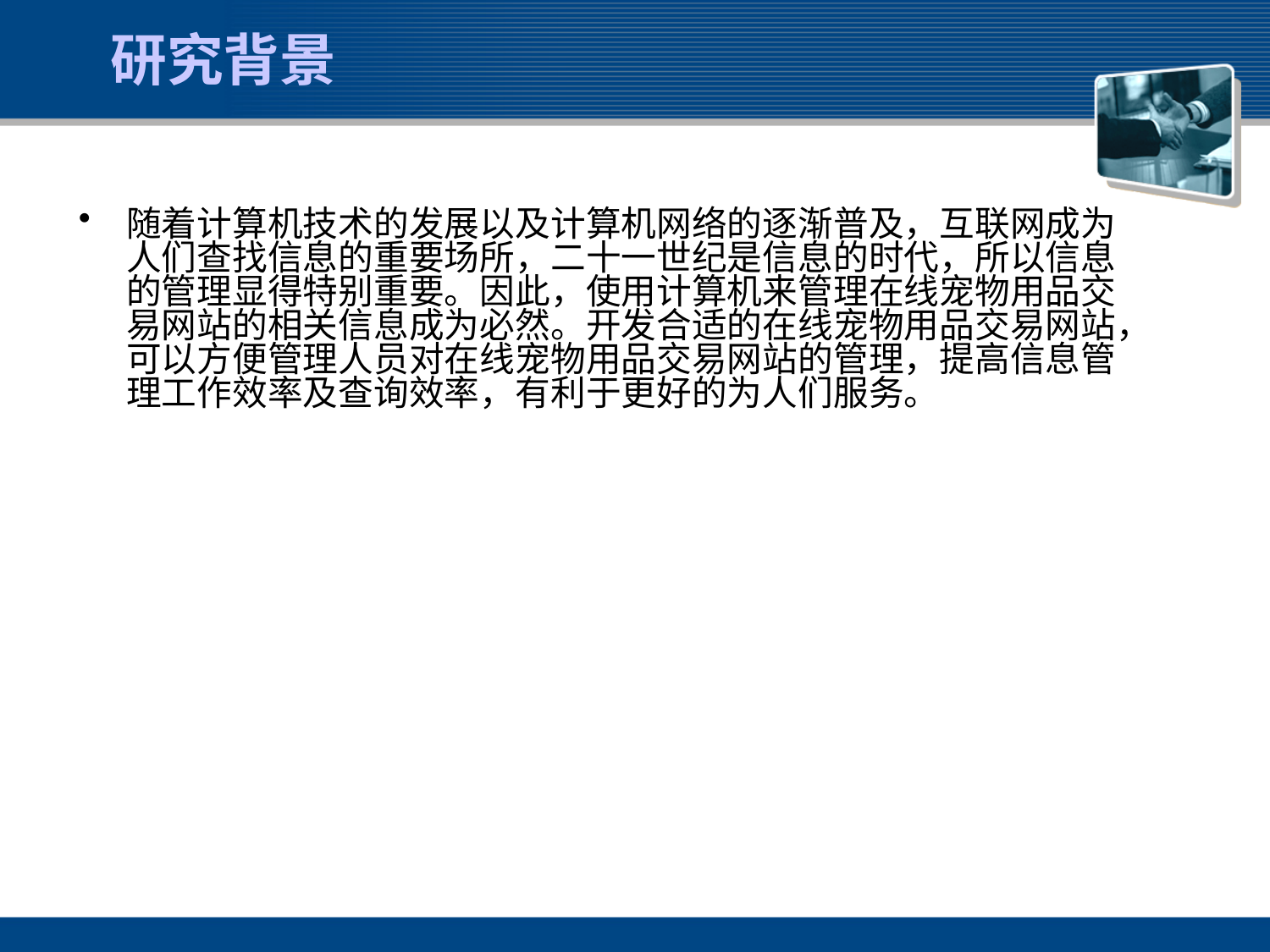

# 研究背景
随着计算机技术的发展以及计算机网络的逐渐普及，互联网成为人们查找信息的重要场所，二十一世纪是信息的时代，所以信息的管理显得特别重要。因此，使用计算机来管理在线宠物用品交易网站的相关信息成为必然。开发合适的在线宠物用品交易网站，可以方便管理人员对在线宠物用品交易网站的管理，提高信息管理工作效率及查询效率，有利于更好的为人们服务。